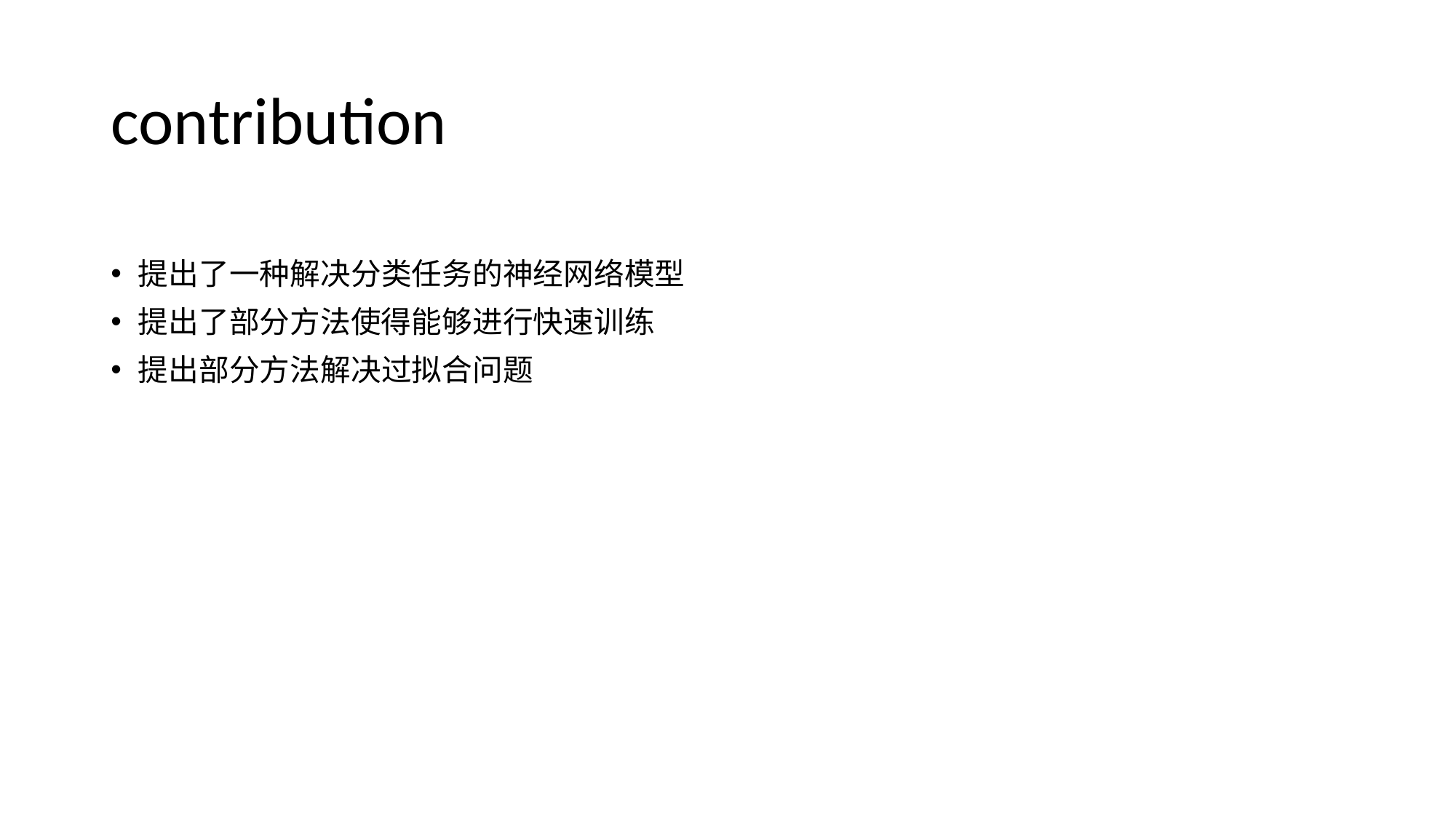

# contribution

提出了一种解决分类任务的神经网络模型
提出了部分方法使得能够进行快速训练
提出部分方法解决过拟合问题